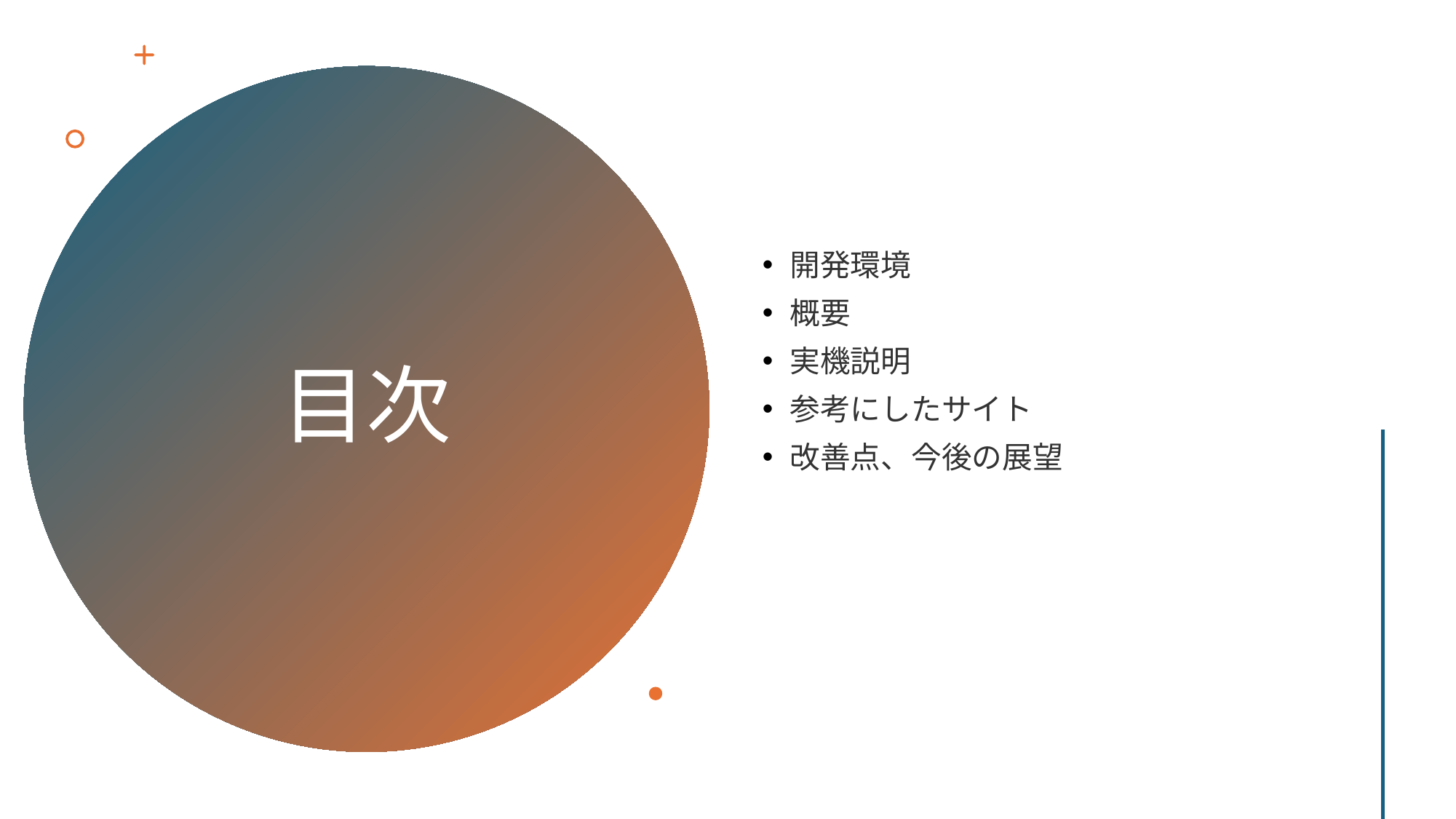

開発環境
概要
実機説明
参考にしたサイト
改善点、今後の展望

# 目次